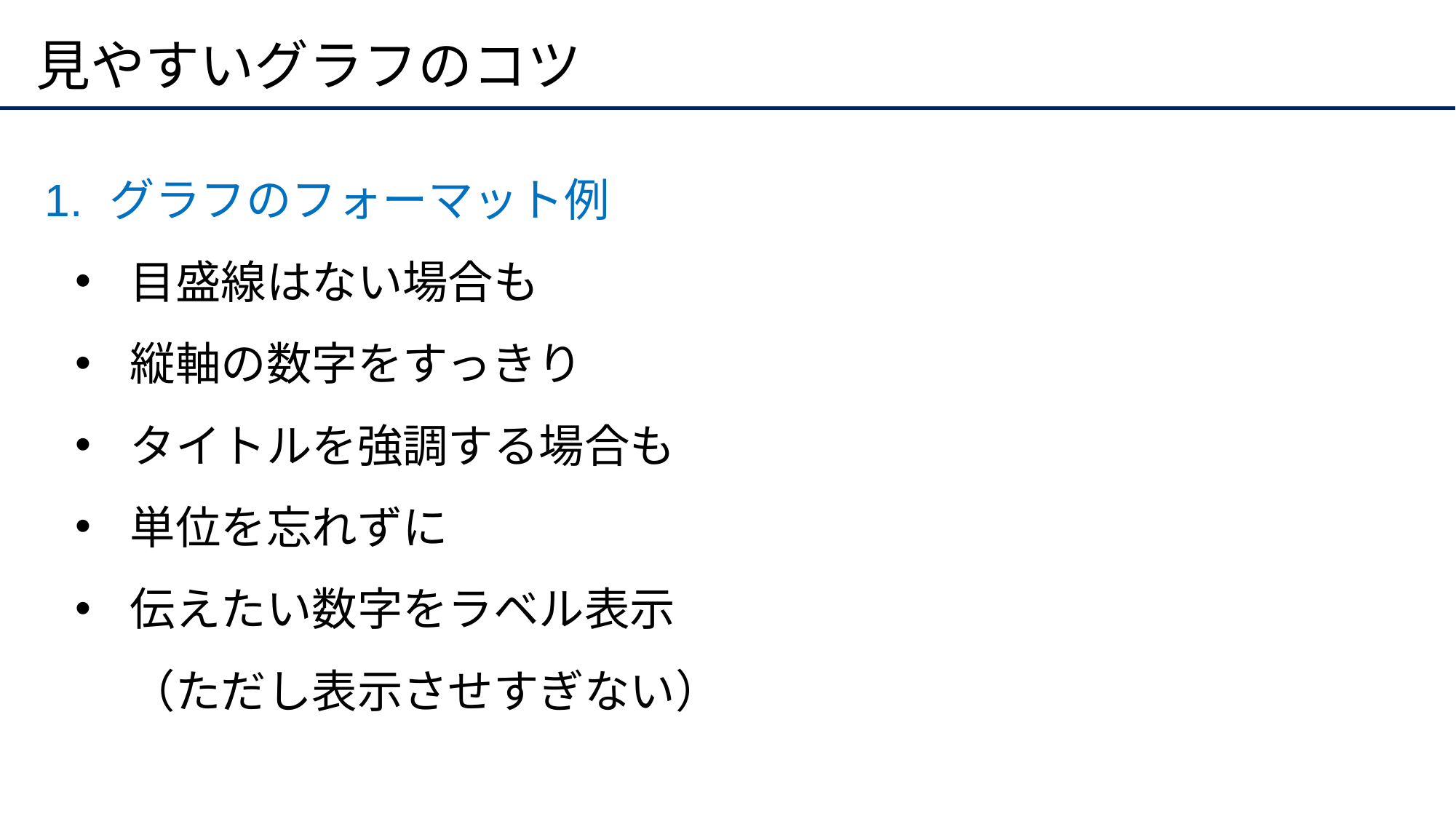

# 見やすいグラフのコツ
グラフのフォーマット例
目盛線はない場合も
縦軸の数字をすっきり
タイトルを強調する場合も
単位を忘れずに
伝えたい数字をラベル表示
（ただし表示させすぎない）